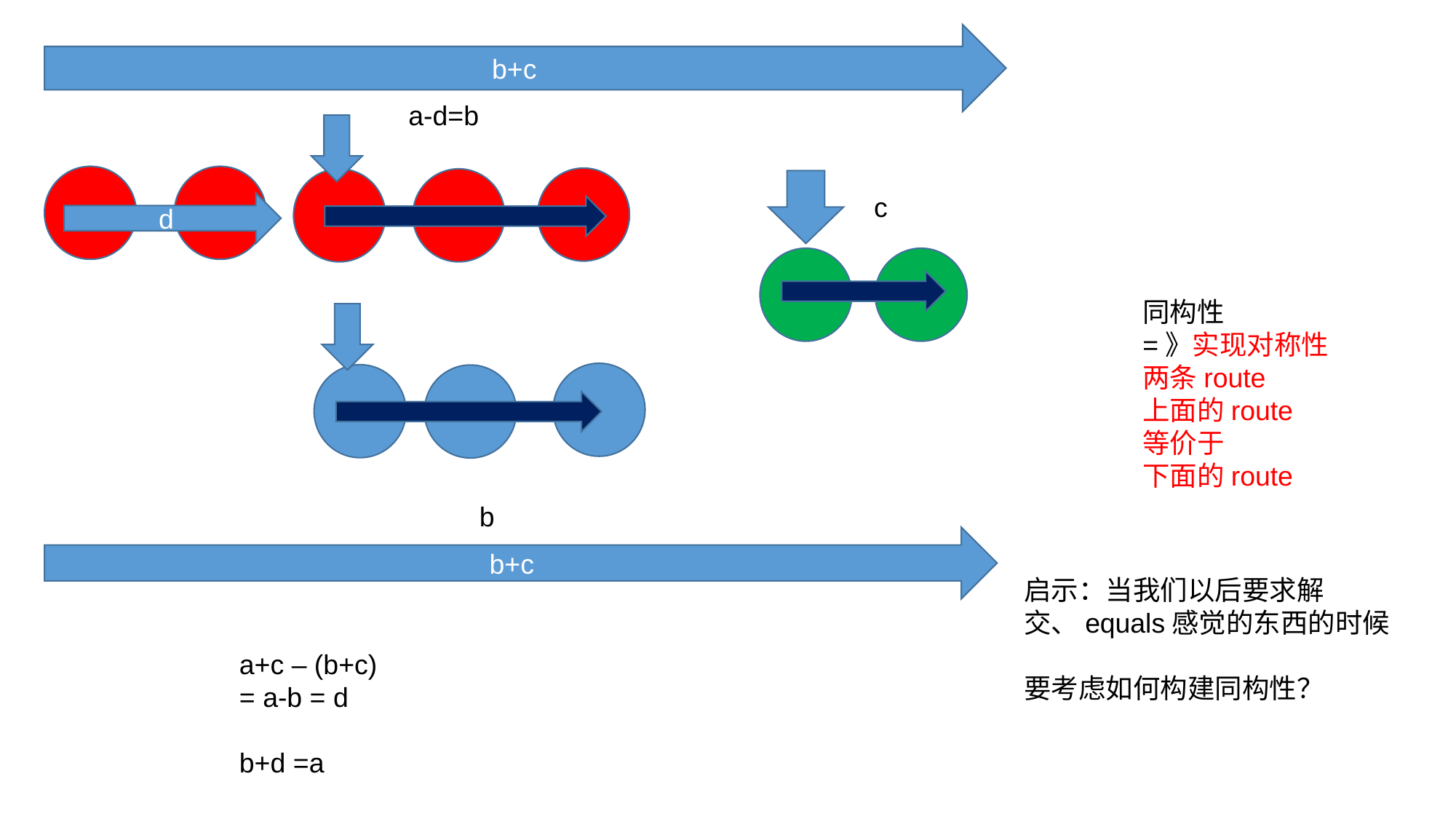

b+c
a-d=b

c
d

同构性
=》实现对称性
两条route
上面的route
等价于
下面的route

b
b+c
启示：当我们以后要求解
交、equals感觉的东西的时候

要考虑如何构建同构性？
a+c – (b+c)
= a-b = d

b+d =a